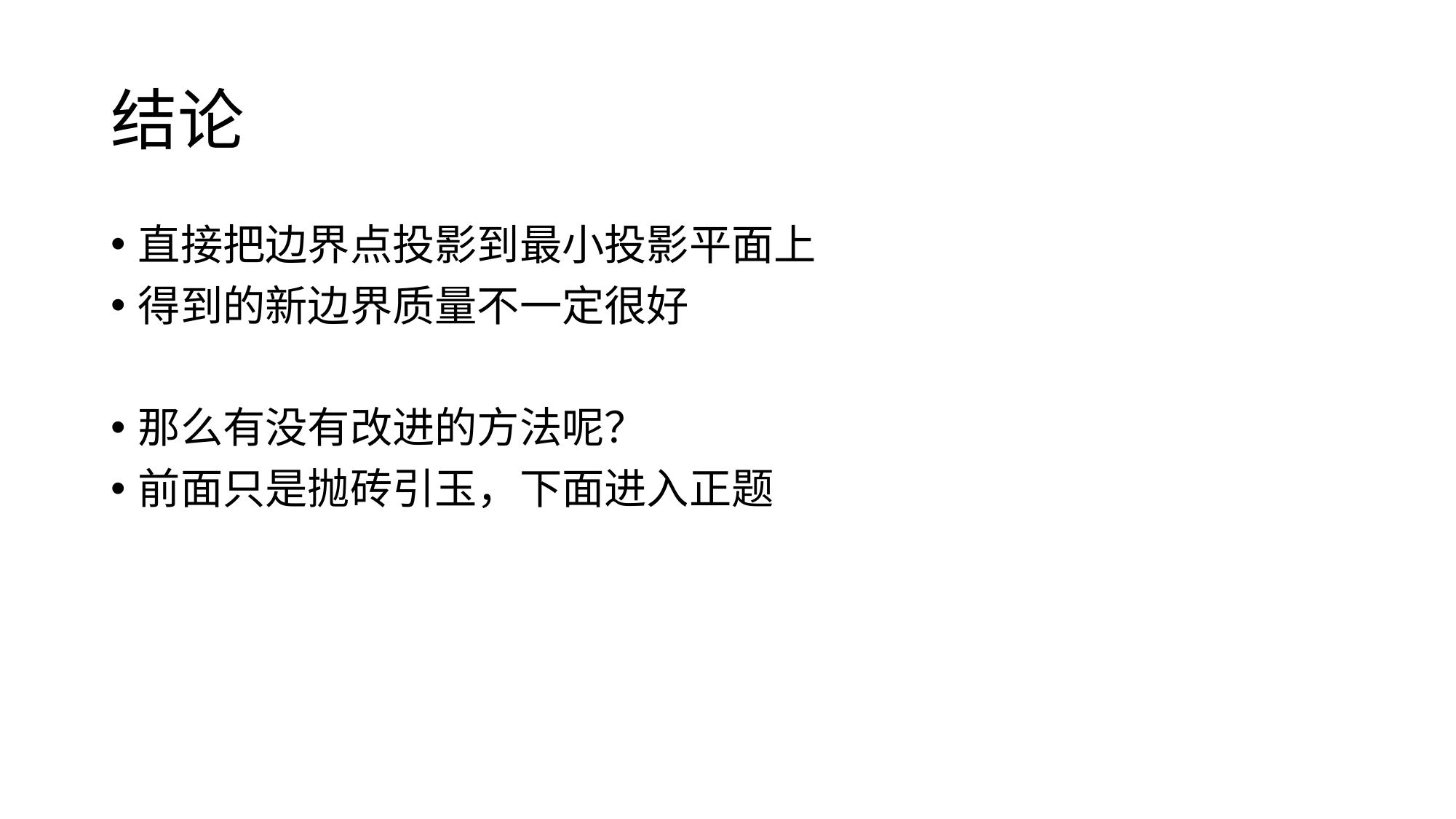

# 结论
直接把边界点投影到最小投影平面上
得到的新边界质量不一定很好

那么有没有改进的方法呢？
前面只是抛砖引玉，下面进入正题